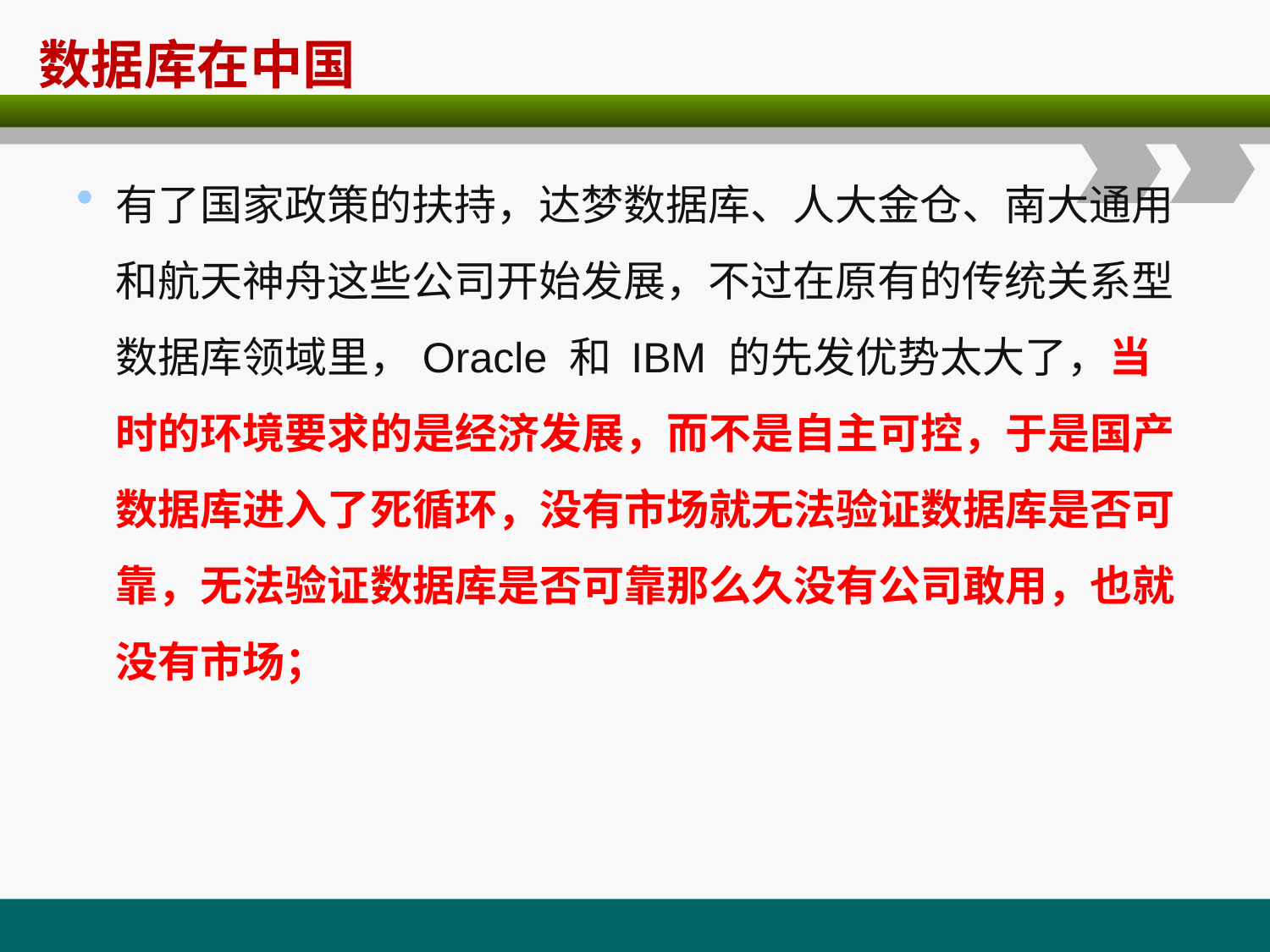

# 数据库在中国
有了国家政策的扶持，达梦数据库、人大金仓、南大通用和航天神舟这些公司开始发展，不过在原有的传统关系型数据库领域里，Oracle 和 IBM 的先发优势太大了，当时的环境要求的是经济发展，而不是自主可控，于是国产数据库进入了死循环，没有市场就无法验证数据库是否可靠，无法验证数据库是否可靠那么久没有公司敢用，也就没有市场；